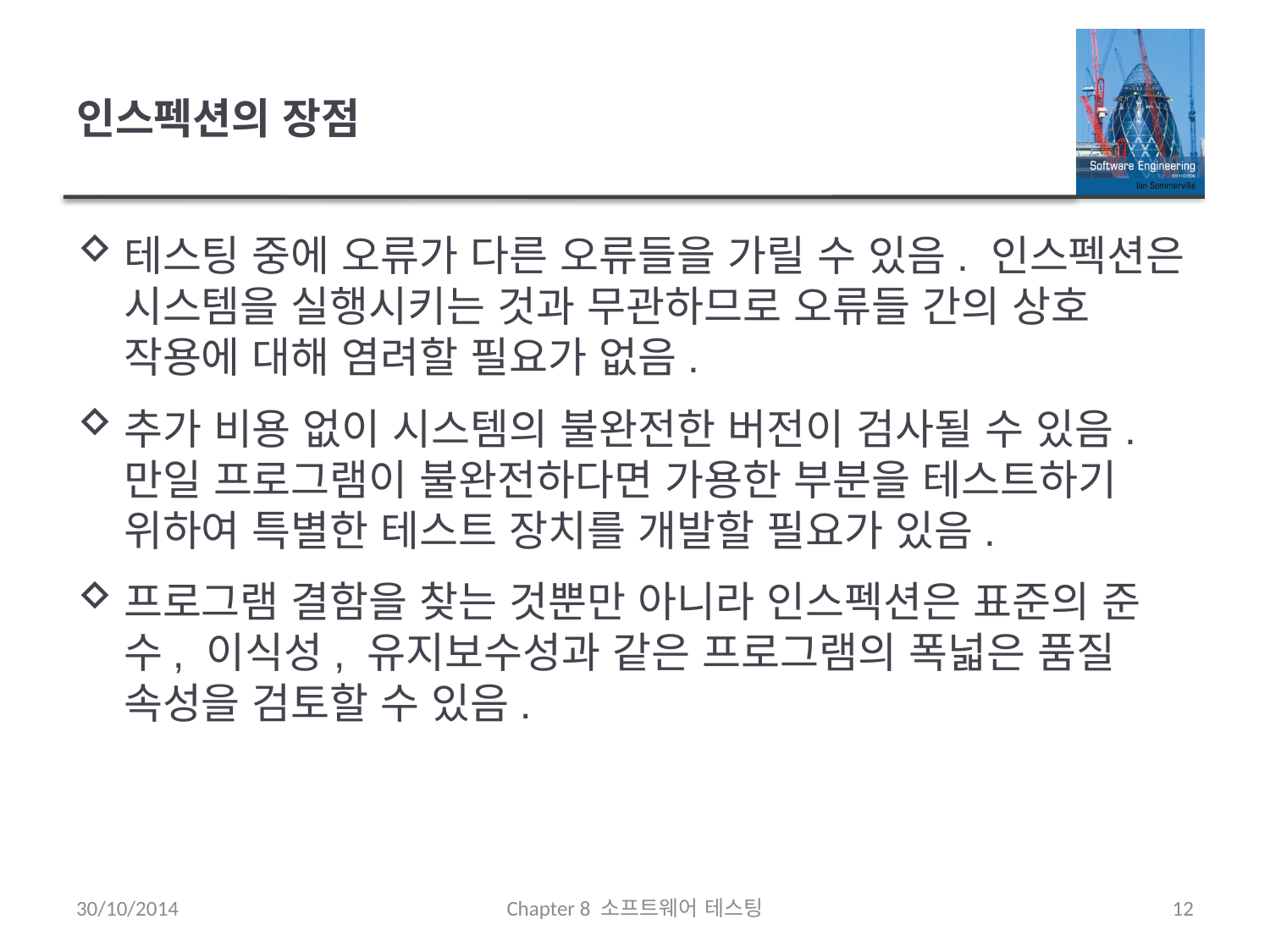

# 인스펙션의 장점
테스팅 중에 오류가 다른 오류들을 가릴 수 있음. 인스펙션은 시스템을 실행시키는 것과 무관하므로 오류들 간의 상호 작용에 대해 염려할 필요가 없음.
추가 비용 없이 시스템의 불완전한 버전이 검사될 수 있음. 만일 프로그램이 불완전하다면 가용한 부분을 테스트하기 위하여 특별한 테스트 장치를 개발할 필요가 있음.
프로그램 결함을 찾는 것뿐만 아니라 인스펙션은 표준의 준수, 이식성, 유지보수성과 같은 프로그램의 폭넓은 품질 속성을 검토할 수 있음.
30/10/2014
Chapter 8 소프트웨어 테스팅
12